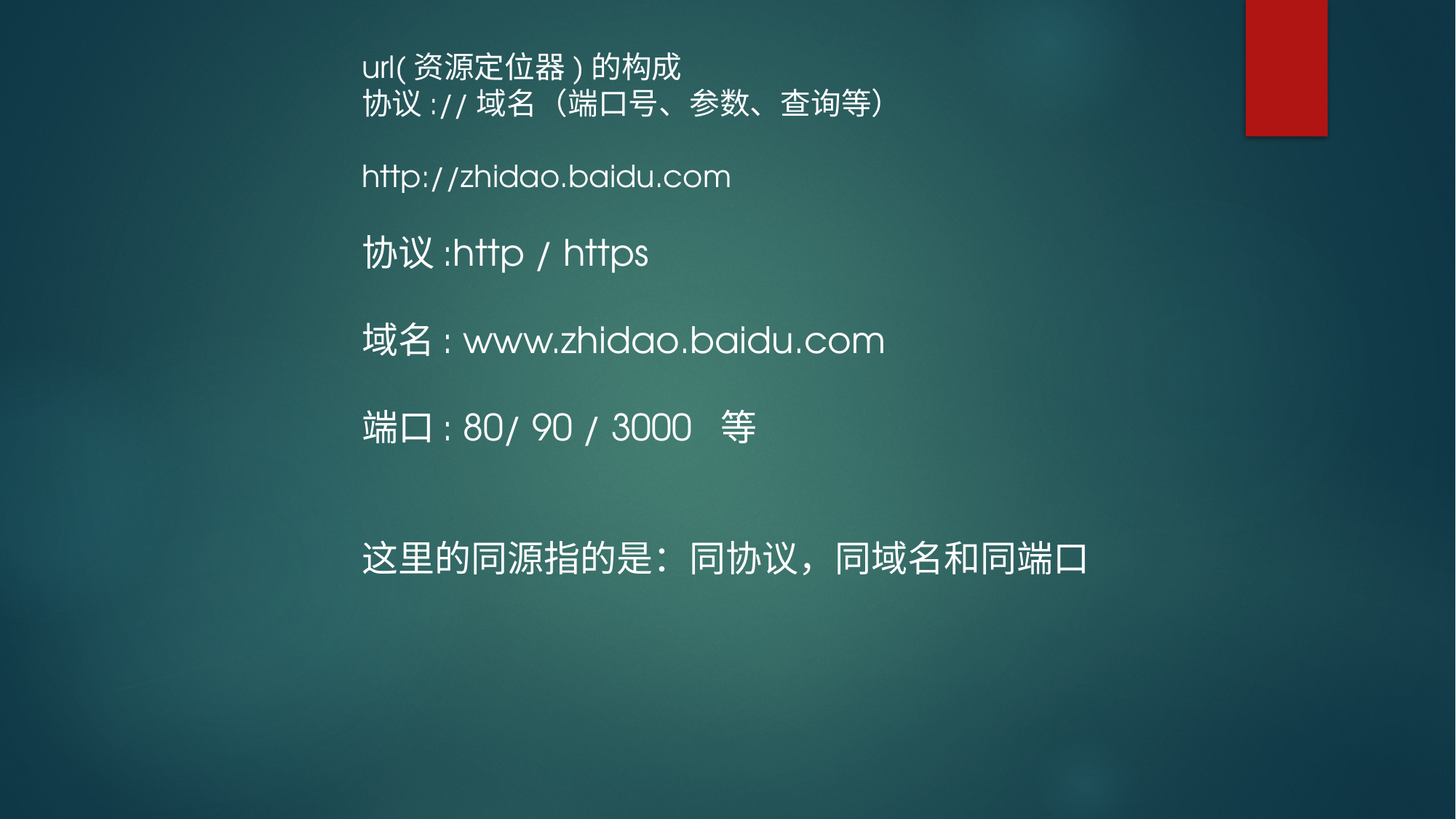

url(资源定位器)的构成
协议://域名（端口号、参数、查询等）

http://zhidao.baidu.com

协议:http / https

域名: www.zhidao.baidu.com

端口: 80/ 90 / 3000  等

这里的同源指的是：同协议，同域名和同端口